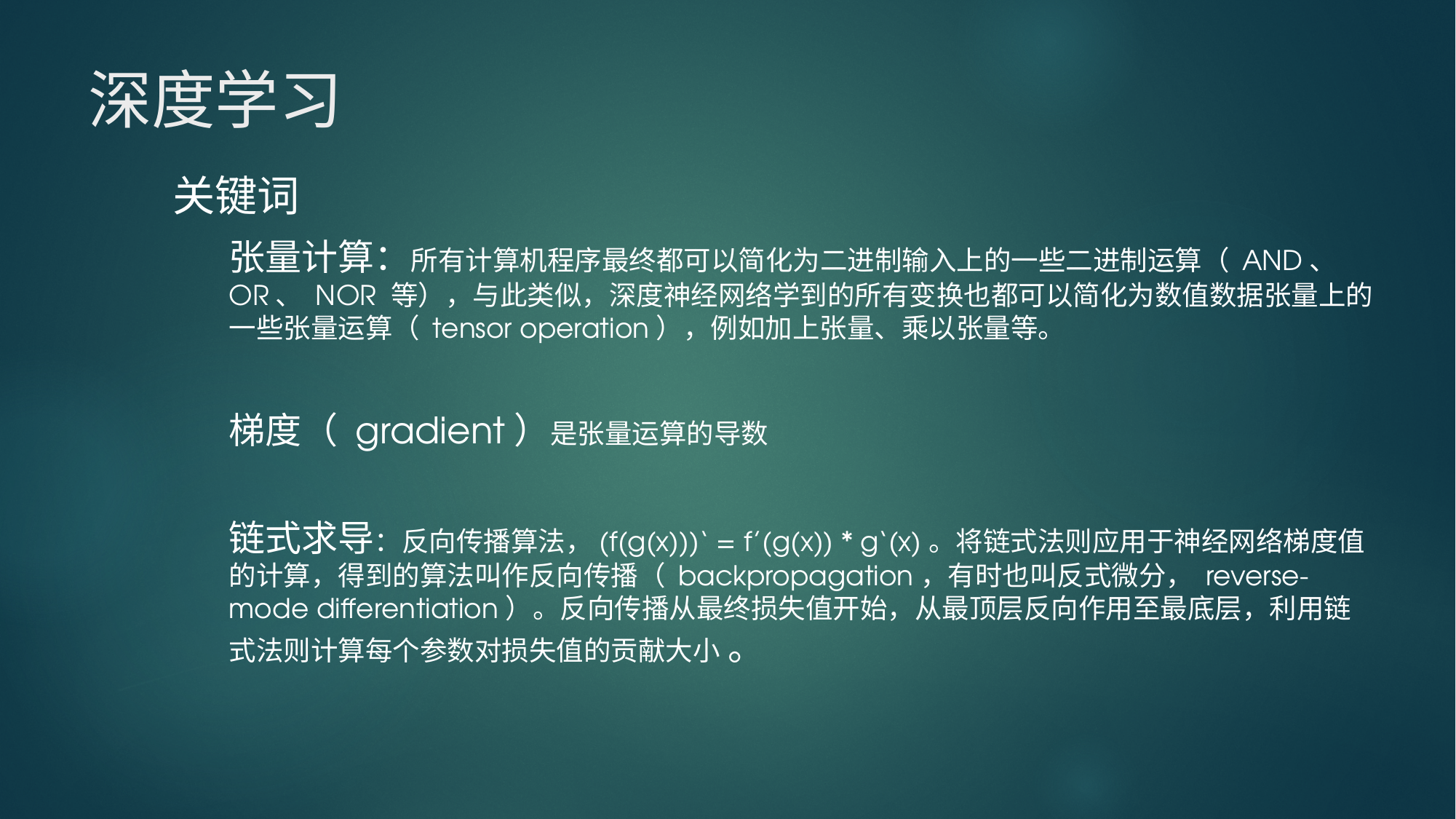

# 深度学习
关键词
张量计算：所有计算机程序最终都可以简化为二进制输入上的一些二进制运算（ AND、 OR、 NOR 等），与此类似，深度神经网络学到的所有变换也都可以简化为数值数据张量上的一些张量运算（ tensor operation），例如加上张量、乘以张量等。
梯度（ gradient）是张量运算的导数
链式求导：反向传播算法，(f(g(x)))‘ = f’(g(x)) * g‘(x)。将链式法则应用于神经网络梯度值的计算，得到的算法叫作反向传播（ backpropagation，有时也叫反式微分， reverse-mode differentiation）。反向传播从最终损失值开始，从最顶层反向作用至最底层，利用链式法则计算每个参数对损失值的贡献大小 。